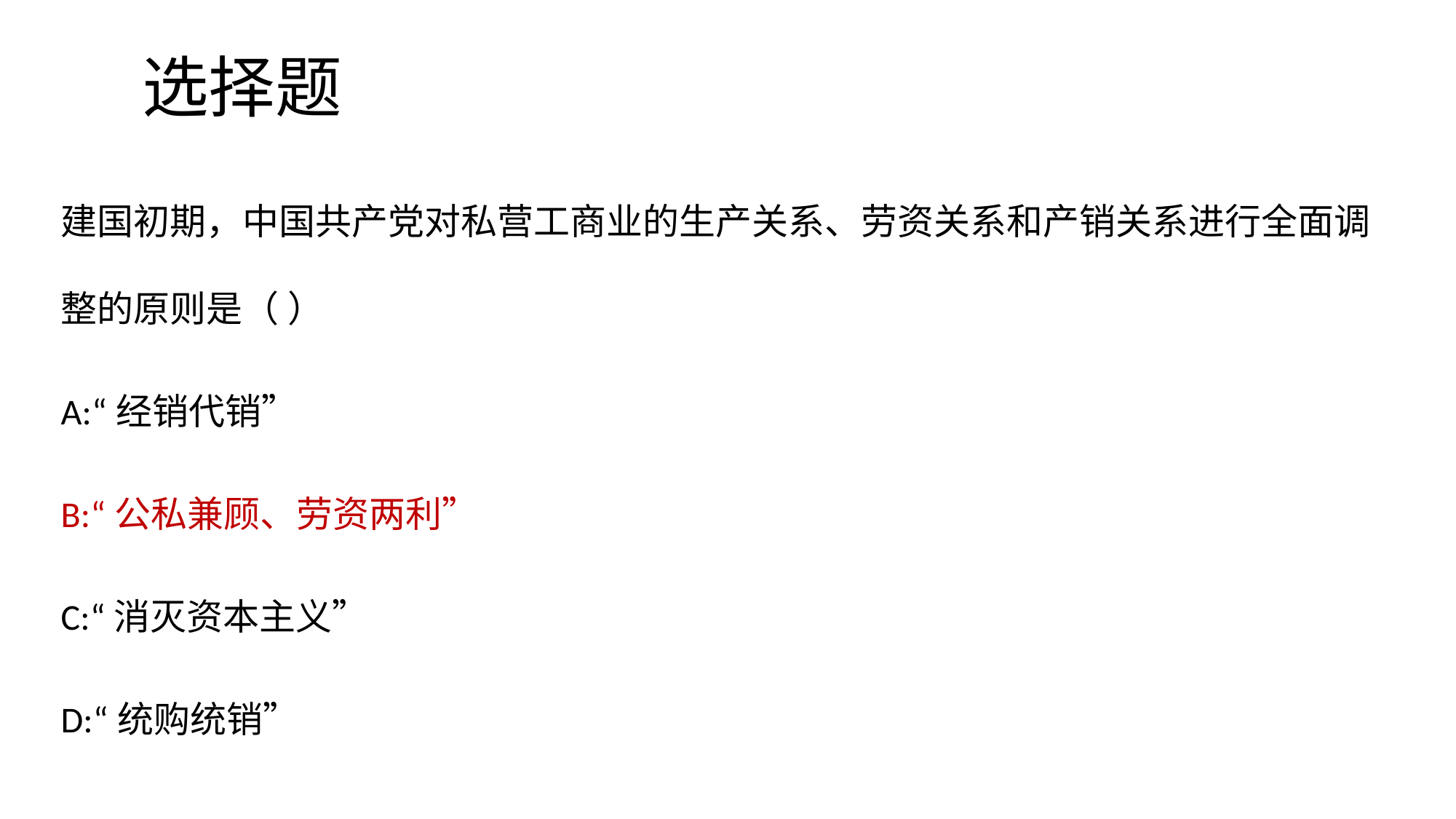

# 选择题
建国初期，中国共产党对私营工商业的生产关系、劳资关系和产销关系进行全面调整的原则是（ ）
A:“经销代销”
B:“公私兼顾、劳资两利”
C:“消灭资本主义”
D:“统购统销”